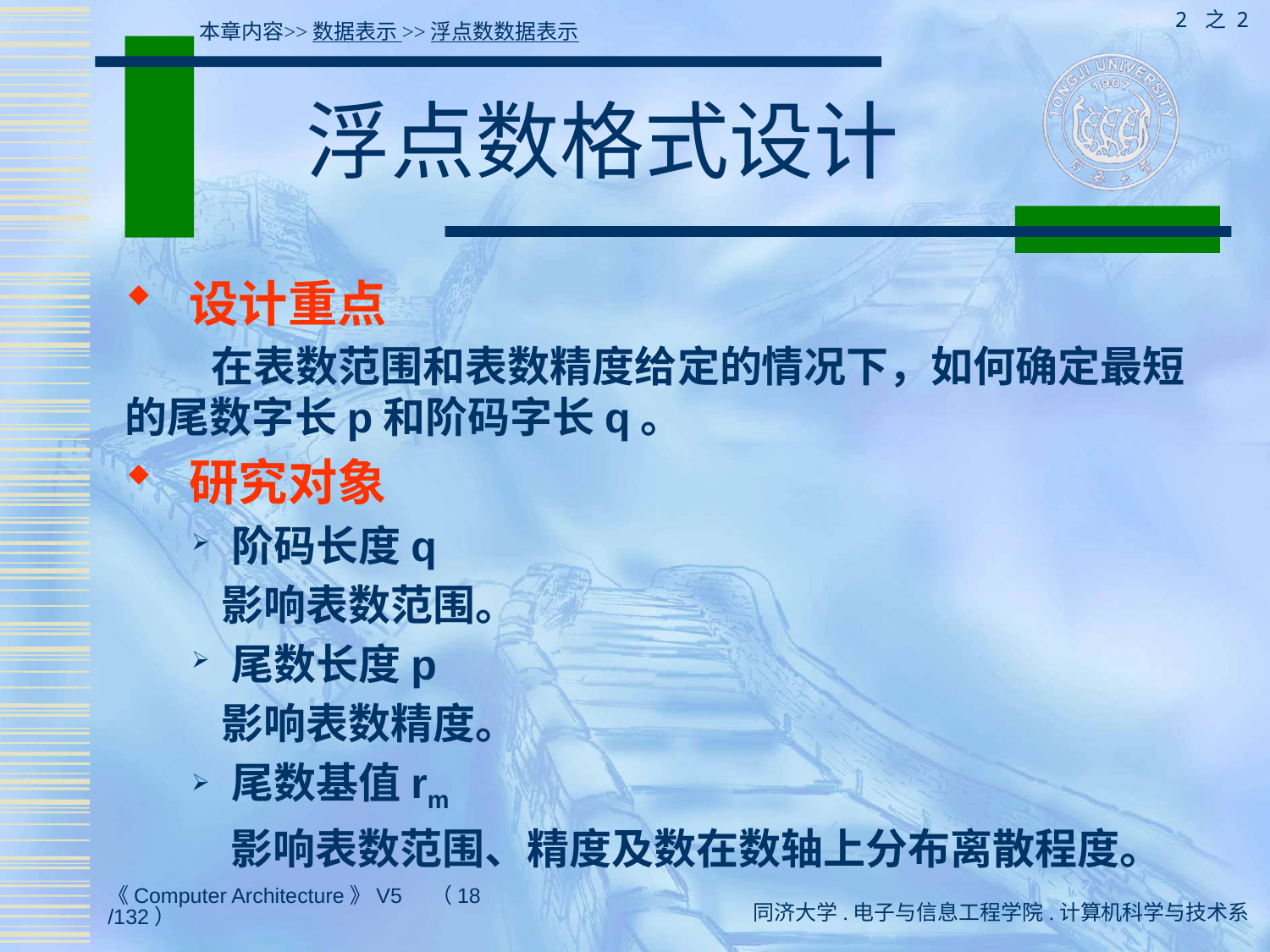

2 之 2
本章内容>>数据表示 >>浮点数数据表示
# 浮点数格式设计
  设计重点
        在表数范围和表数精度给定的情况下，如何确定最短的尾数字长p和阶码字长q。
  研究对象
阶码长度q
         影响表数范围。
尾数长度p
         影响表数精度。
尾数基值rm
   影响表数范围、精度及数在数轴上分布离散程度。